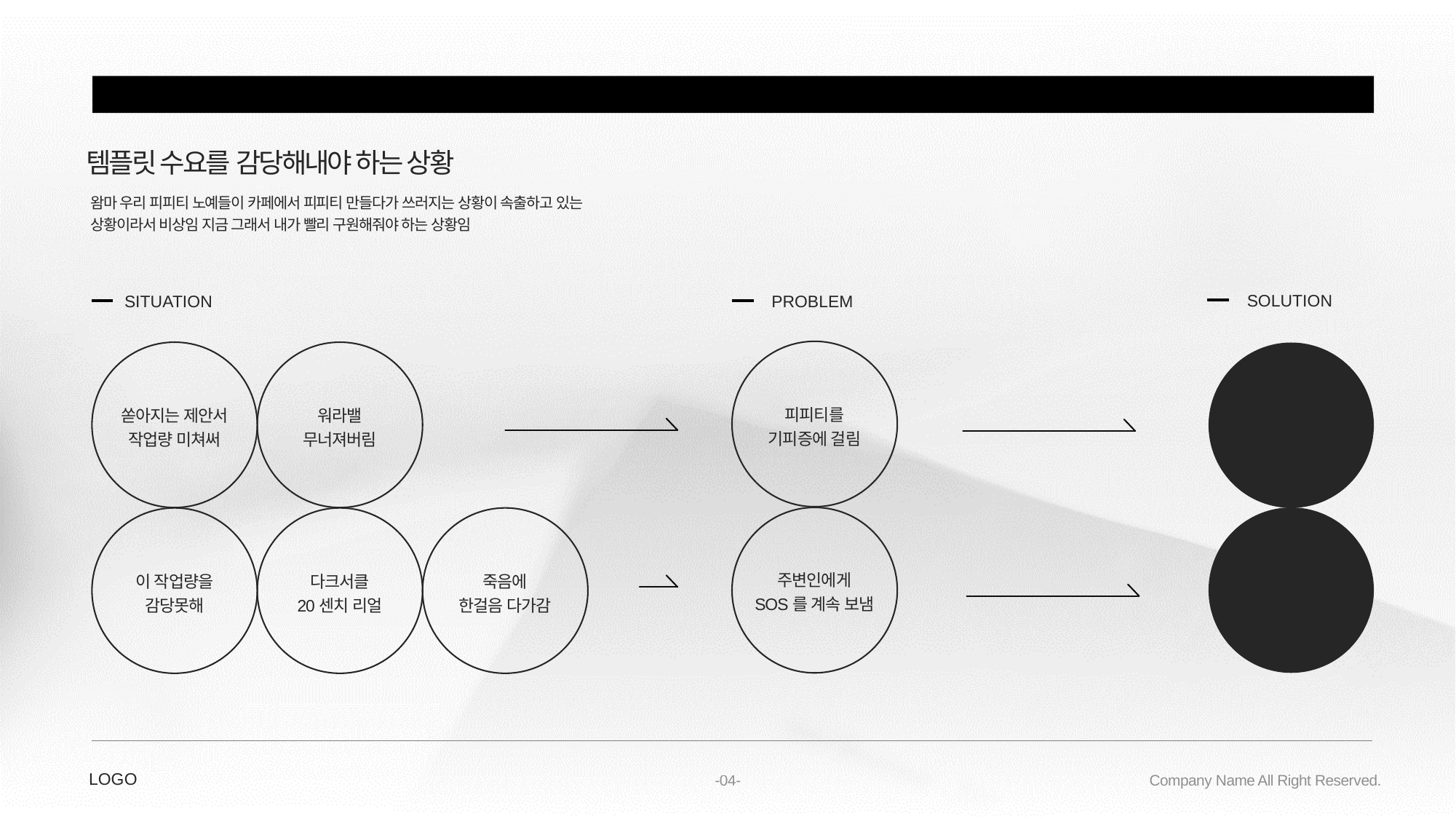

문제 해결방안
ANALYSIS
CONCEPT
IDEATION
PRODUCT
PROMOTION
템플릿 수요를 감당해내야 하는 상황
왐마 우리 피피티 노예들이 카페에서 피피티 만들다가 쓰러지는 상황이 속출하고 있는
상황이라서 비상임 지금 그래서 내가 빨리 구원해줘야 하는 상황임
SOLUTION
SITUATION
PROBLEM

피피티를
기피증에 걸림
쏟아지는 제안서
작업량 미쳐써
워라밸
무너져버림
피도리
유튜브 구독 >_<

주변인에게
SOS를 계속 보냄
이 작업량을
감당못해
다크서클
20센치 리얼
죽음에
한걸음 다가감
뭐 별수 있나
견뎌야지
LOGO
-04-
Company Name All Right Reserved.